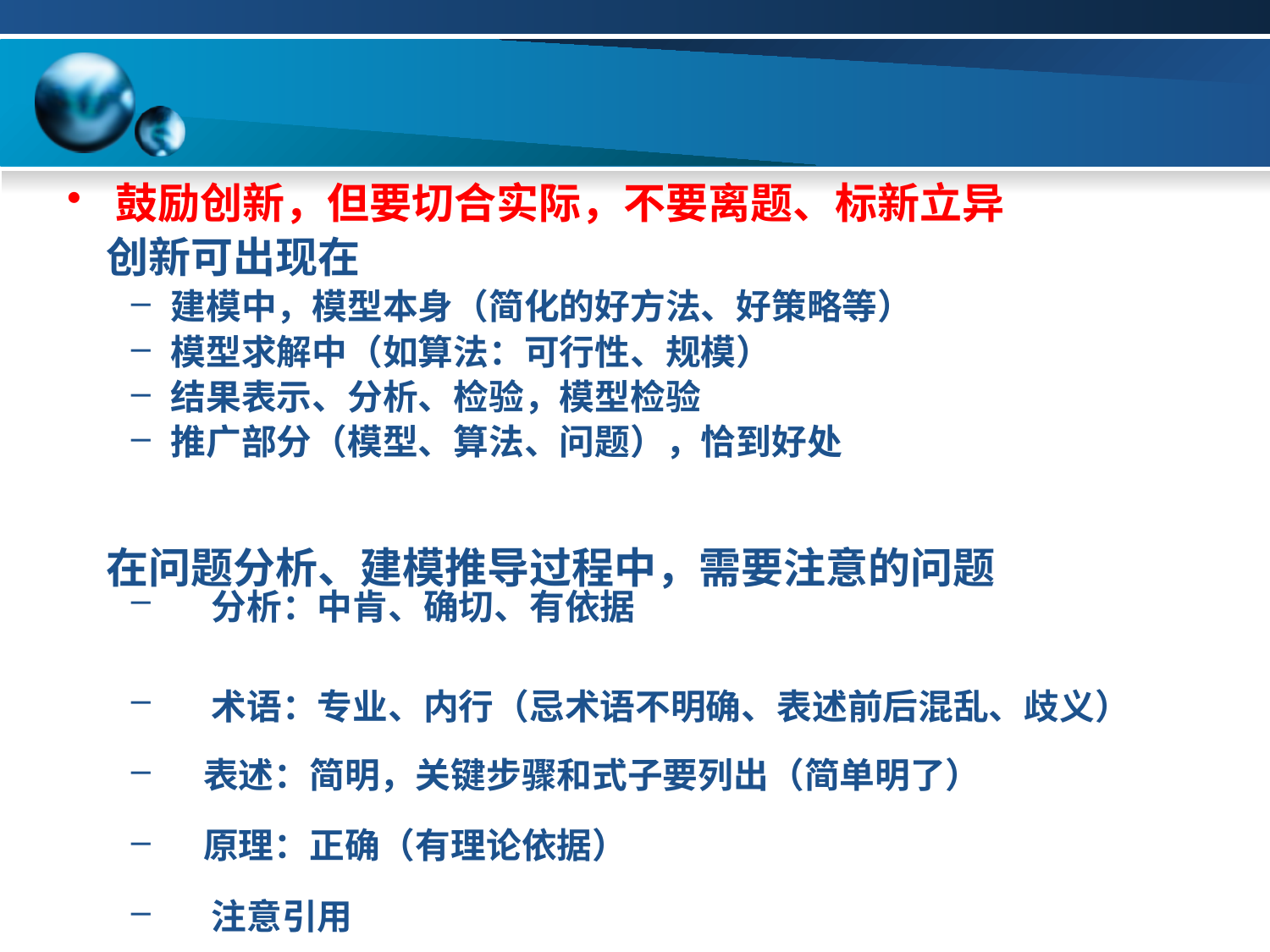

鼓励创新，但要切合实际，不要离题、标新立异
   创新可出现在
建模中，模型本身（简化的好方法、好策略等）
模型求解中（如算法：可行性、规模）
结果表示、分析、检验，模型检验
推广部分（模型、算法、问题），恰到好处

   在问题分析、建模推导过程中，需要注意的问题
    分析：中肯、确切、有依据

    术语：专业、内行（忌术语不明确、表述前后混乱、歧义）
   表述：简明，关键步骤和式子要列出（简单明了）
   原理：正确（有理论依据）
    注意引用